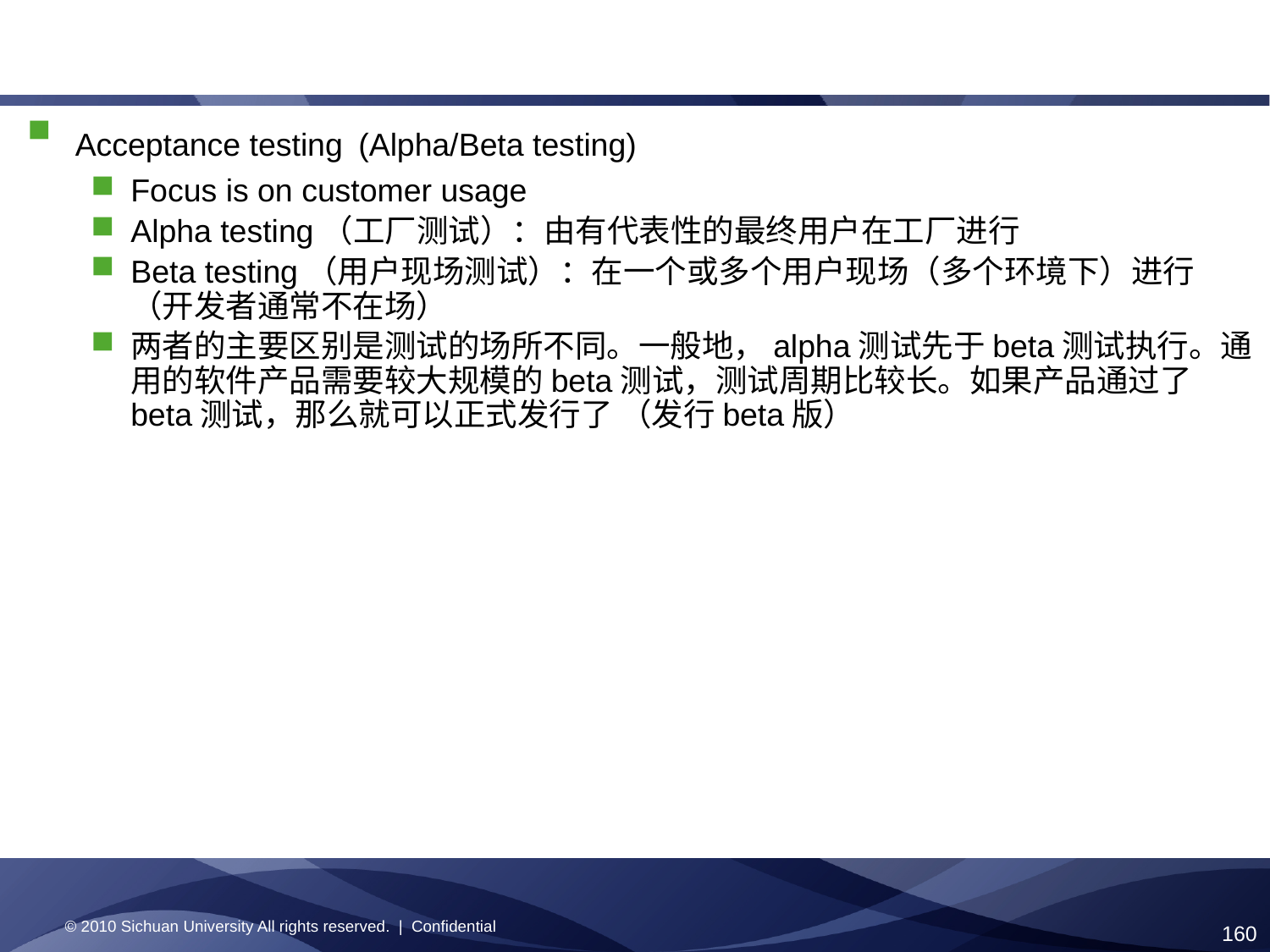

Acceptance testing (Alpha/Beta testing)
Focus is on customer usage
Alpha testing（工厂测试）：由有代表性的最终用户在工厂进行
Beta testing（用户现场测试）：在一个或多个用户现场（多个环境下）进行（开发者通常不在场）
两者的主要区别是测试的场所不同。一般地，alpha测试先于beta测试执行。通用的软件产品需要较大规模的beta测试，测试周期比较长。如果产品通过了beta测试，那么就可以正式发行了 （发行beta版）

© 2010 Sichuan University All rights reserved.  |  Confidential
160